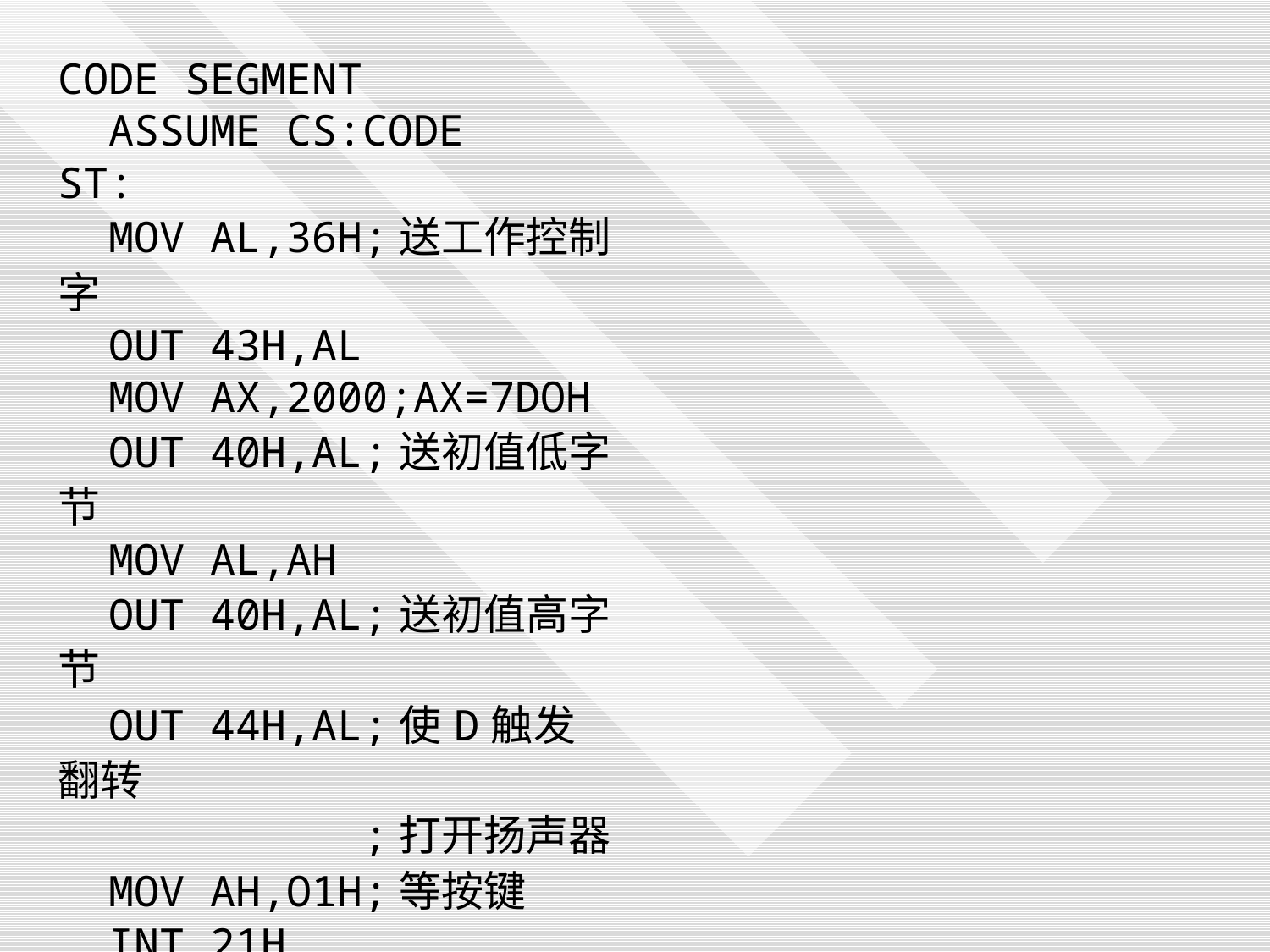

| CODE SEGMENT ASSUME CS:CODE ST: MOV AL,36H;送工作控制字 OUT 43H,AL MOV AX,2000;AX=7DOH OUT 40H,AL;送初值低字节 MOV AL,AH OUT 40H,AL;送初值高字节 OUT 44H,AL;使D触发翻转 ;打开扬声器 MOV AH,O1H;等按键 INT 21H OUT 44H,AL;使D触发翻转 ;关闭扬声器 MOV AH,4CH INT 21H CODE ENDS END ST |  |
| --- | --- |